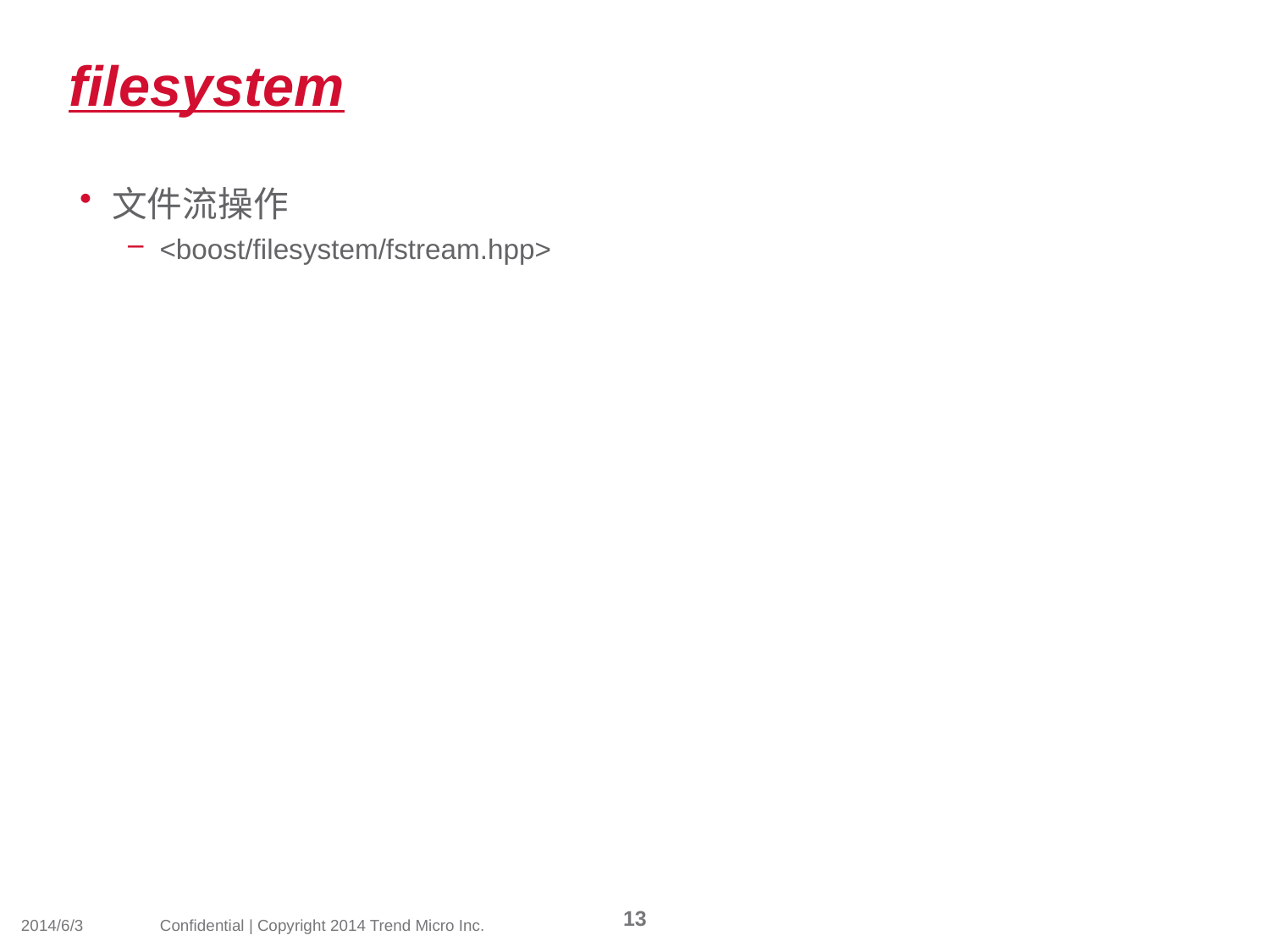

# filesystem
文件流操作
<boost/filesystem/fstream.hpp>
13
2014/6/3
Confidential | Copyright 2014 Trend Micro Inc.